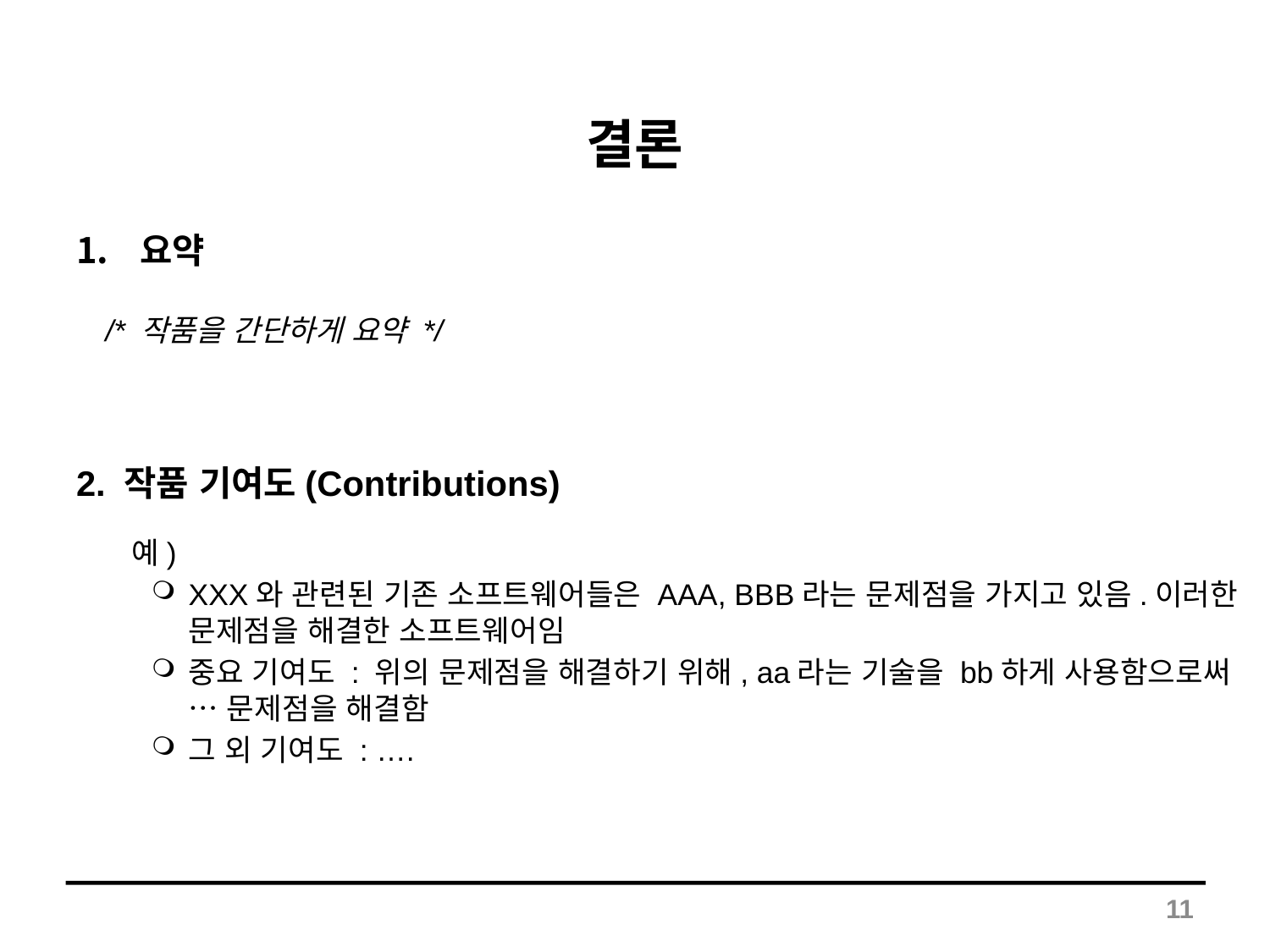

# 결론
요약
   /* 작품을 간단하게 요약 */

2. 작품 기여도(Contributions)
예)
XXX와 관련된 기존 소프트웨어들은 AAA, BBB라는 문제점을 가지고 있음.이러한 문제점을 해결한 소프트웨어임
중요 기여도 : 위의 문제점을 해결하기 위해, aa라는 기술을 bb하게 사용함으로써 … 문제점을 해결함
그 외 기여도 : ….
11